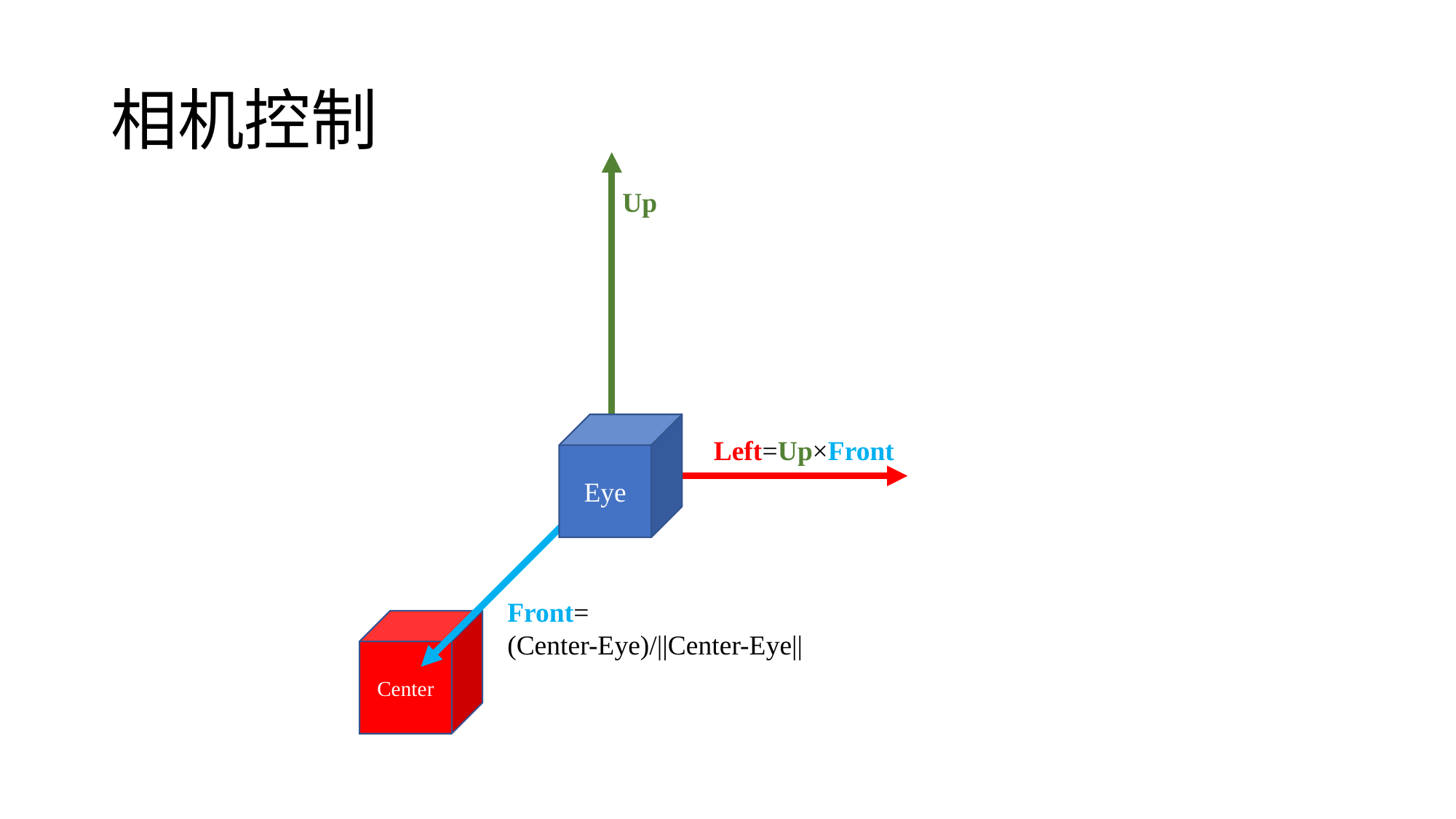

# 相机控制
Eye
Up
Left=Up×Front
Front=
(Center-Eye)/||Center-Eye||
Center